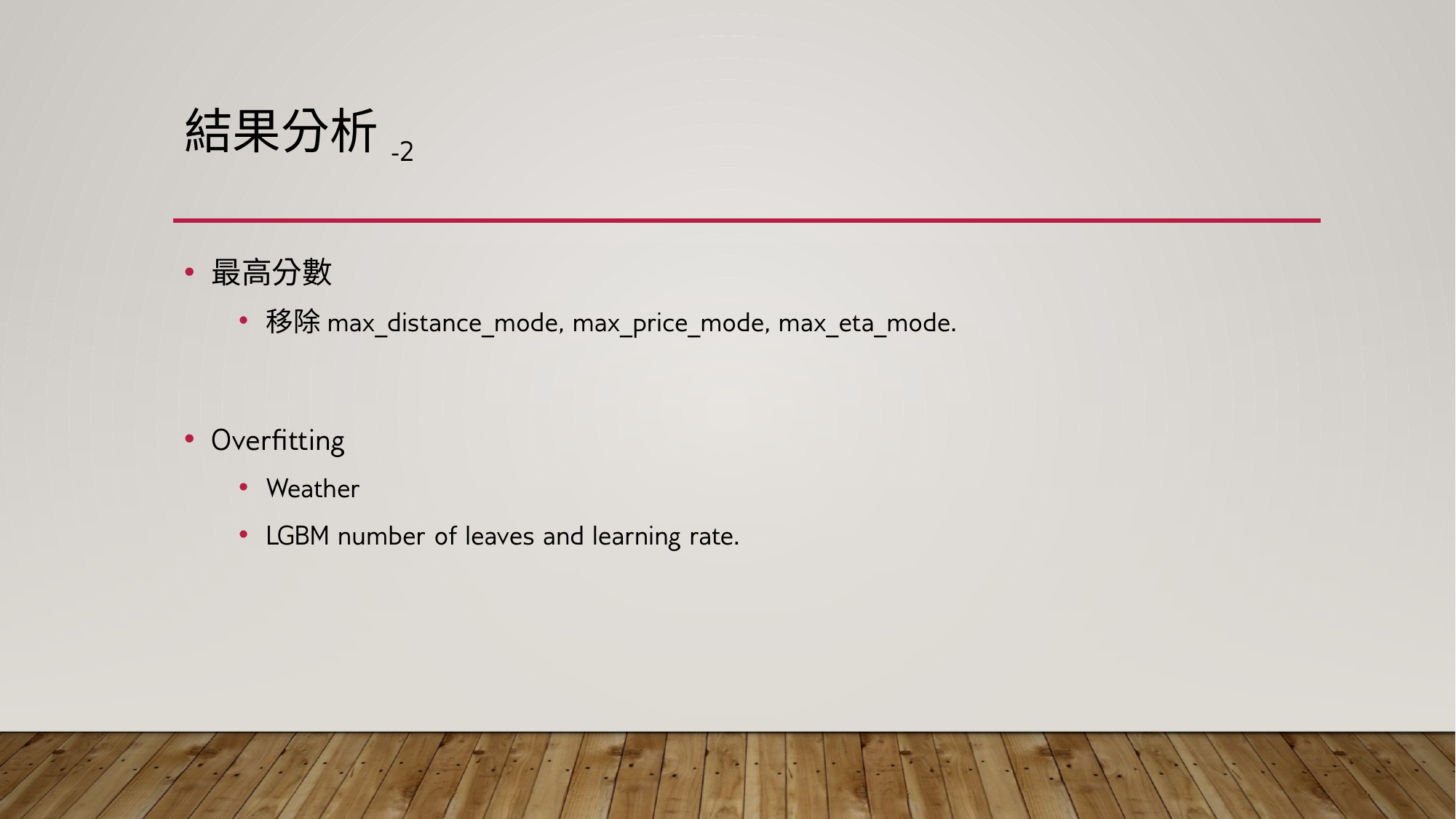

# 結果分析-2
最高分數
移除max_distance_mode, max_price_mode, max_eta_mode.

Overfitting
Weather
LGBM number of leaves and learning rate.